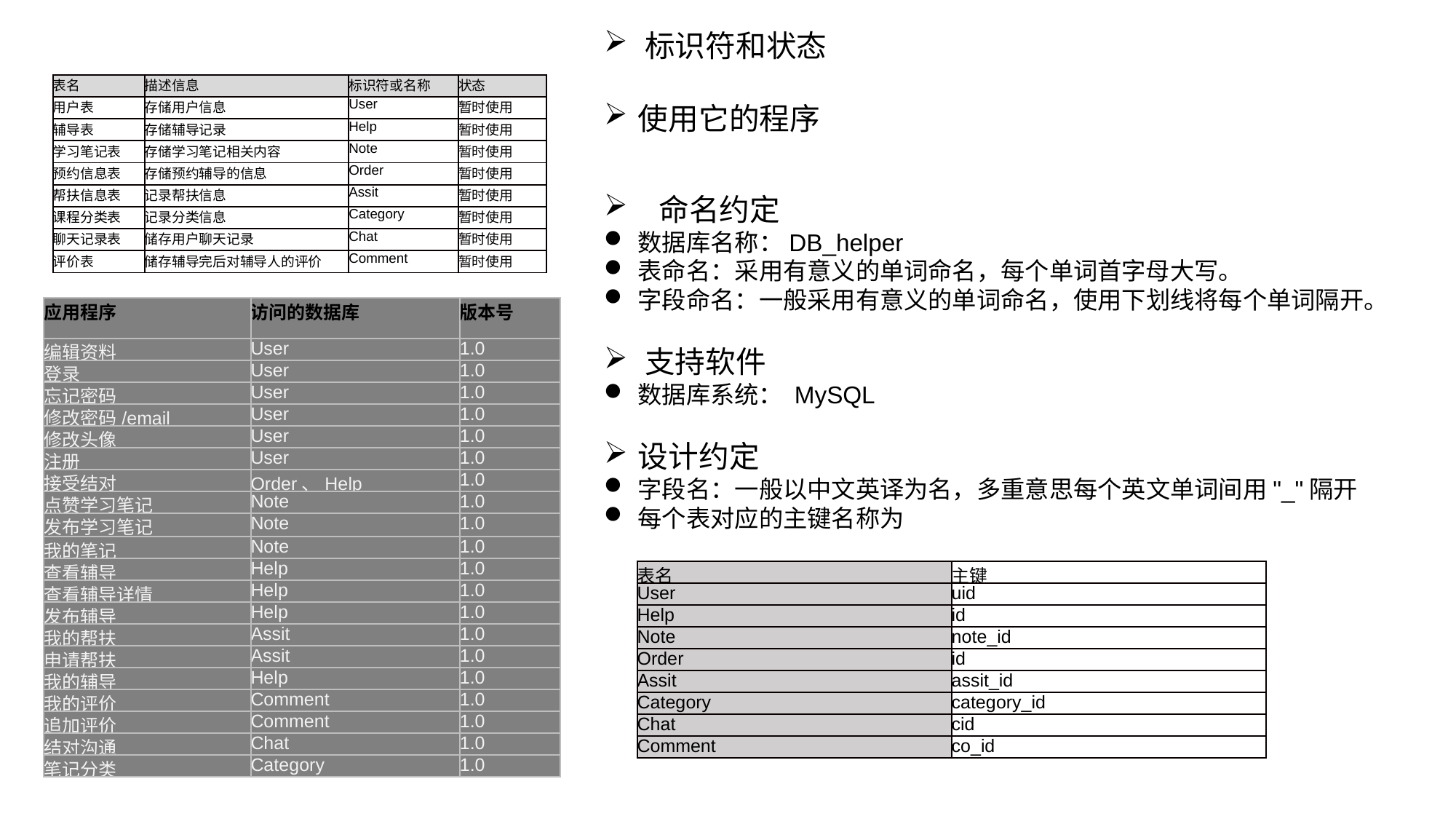

标识符和状态

使用它的程序

 命名约定
数据库名称：DB_helper
表命名：采用有意义的单词命名，每个单词首字母大写。
字段命名：一般采用有意义的单词命名，使用下划线将每个单词隔开。
支持软件
数据库系统： MySQL

设计约定
字段名：一般以中文英译为名，多重意思每个英文单词间用"_"隔开
每个表对应的主键名称为
| 表名 | 描述信息 | 标识符或名称 | 状态 |
| --- | --- | --- | --- |
| 用户表 | 存储用户信息 | User | 暂时使用 |
| 辅导表 | 存储辅导记录 | Help | 暂时使用 |
| 学习笔记表 | 存储学习笔记相关内容 | Note | 暂时使用 |
| 预约信息表 | 存储预约辅导的信息 | Order | 暂时使用 |
| 帮扶信息表 | 记录帮扶信息 | Assit | 暂时使用 |
| 课程分类表 | 记录分类信息 | Category | 暂时使用 |
| 聊天记录表 | 储存用户聊天记录 | Chat | 暂时使用 |
| 评价表 | 储存辅导完后对辅导人的评价 | Comment | 暂时使用 |
| 应用程序 | 访问的数据库 | 版本号 |
| --- | --- | --- |
| 编辑资料 | User | 1.0 |
| 登录 | User | 1.0 |
| 忘记密码 | User | 1.0 |
| 修改密码/email | User | 1.0 |
| 修改头像 | User | 1.0 |
| 注册 | User | 1.0 |
| 接受结对 | Order、Help | 1.0 |
| 点赞学习笔记 | Note | 1.0 |
| 发布学习笔记 | Note | 1.0 |
| 我的笔记 | Note | 1.0 |
| 查看辅导 | Help | 1.0 |
| 查看辅导详情 | Help | 1.0 |
| 发布辅导 | Help | 1.0 |
| 我的帮扶 | Assit | 1.0 |
| 申请帮扶 | Assit | 1.0 |
| 我的辅导 | Help | 1.0 |
| 我的评价 | Comment | 1.0 |
| 追加评价 | Comment | 1.0 |
| 结对沟通 | Chat | 1.0 |
| 笔记分类 | Category | 1.0 |
PART 02
外部设计
| 表名 | 主键 |
| --- | --- |
| User | uid |
| Help | id |
| Note | note\_id |
| Order | id |
| Assit | assit\_id |
| Category | category\_id |
| Chat | cid |
| Comment | co\_id |